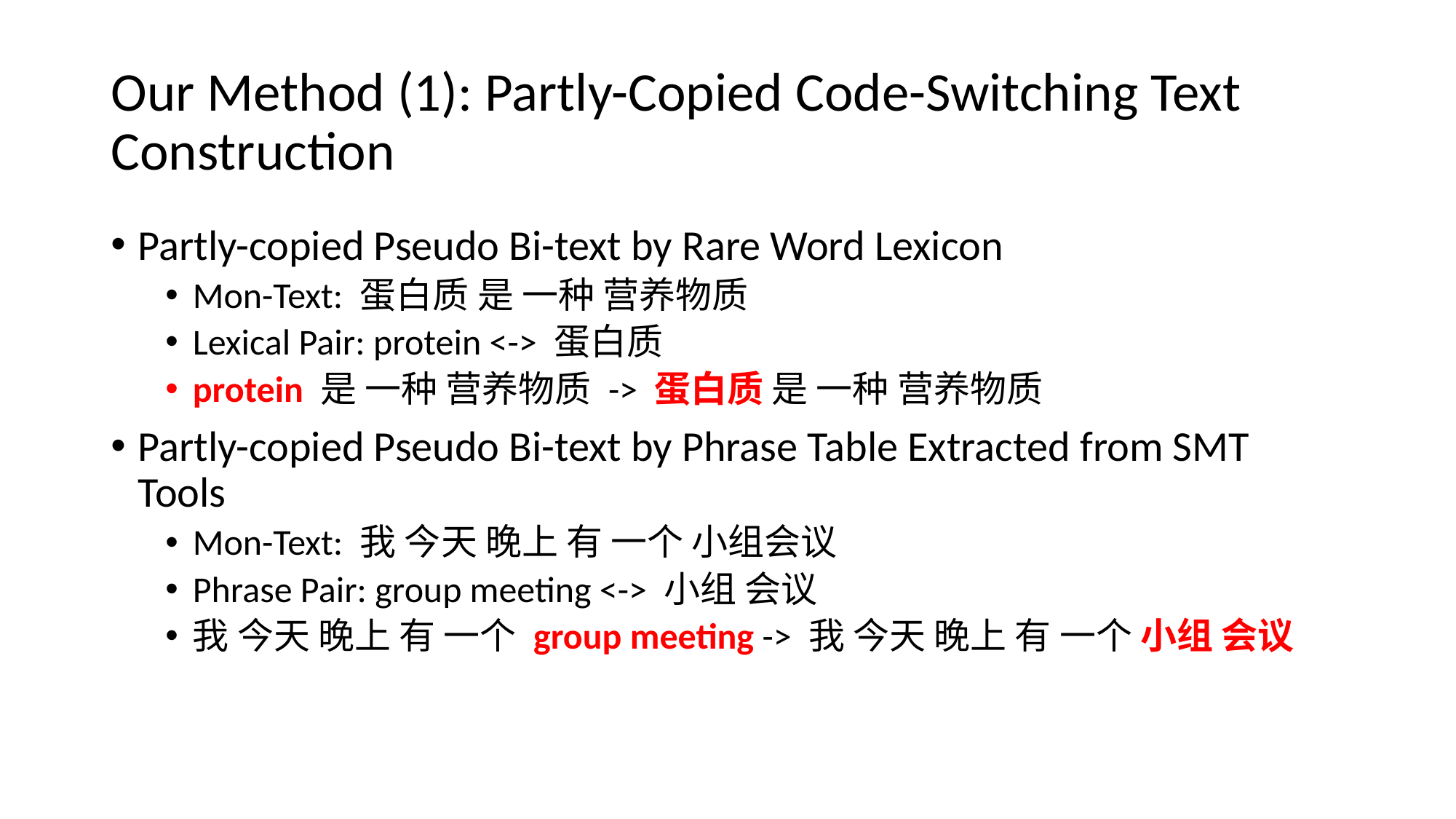

# Our Method (1): Partly-Copied Code-Switching Text Construction
Partly-copied Pseudo Bi-text by Rare Word Lexicon
Mon-Text: 蛋白质 是 一种 营养物质
Lexical Pair: protein <-> 蛋白质
protein 是 一种 营养物质 -> 蛋白质 是 一种 营养物质
Partly-copied Pseudo Bi-text by Phrase Table Extracted from SMT Tools
Mon-Text: 我 今天 晚上 有 一个 小组会议
Phrase Pair: group meeting <-> 小组 会议
我 今天 晚上 有 一个 group meeting -> 我 今天 晚上 有 一个 小组 会议